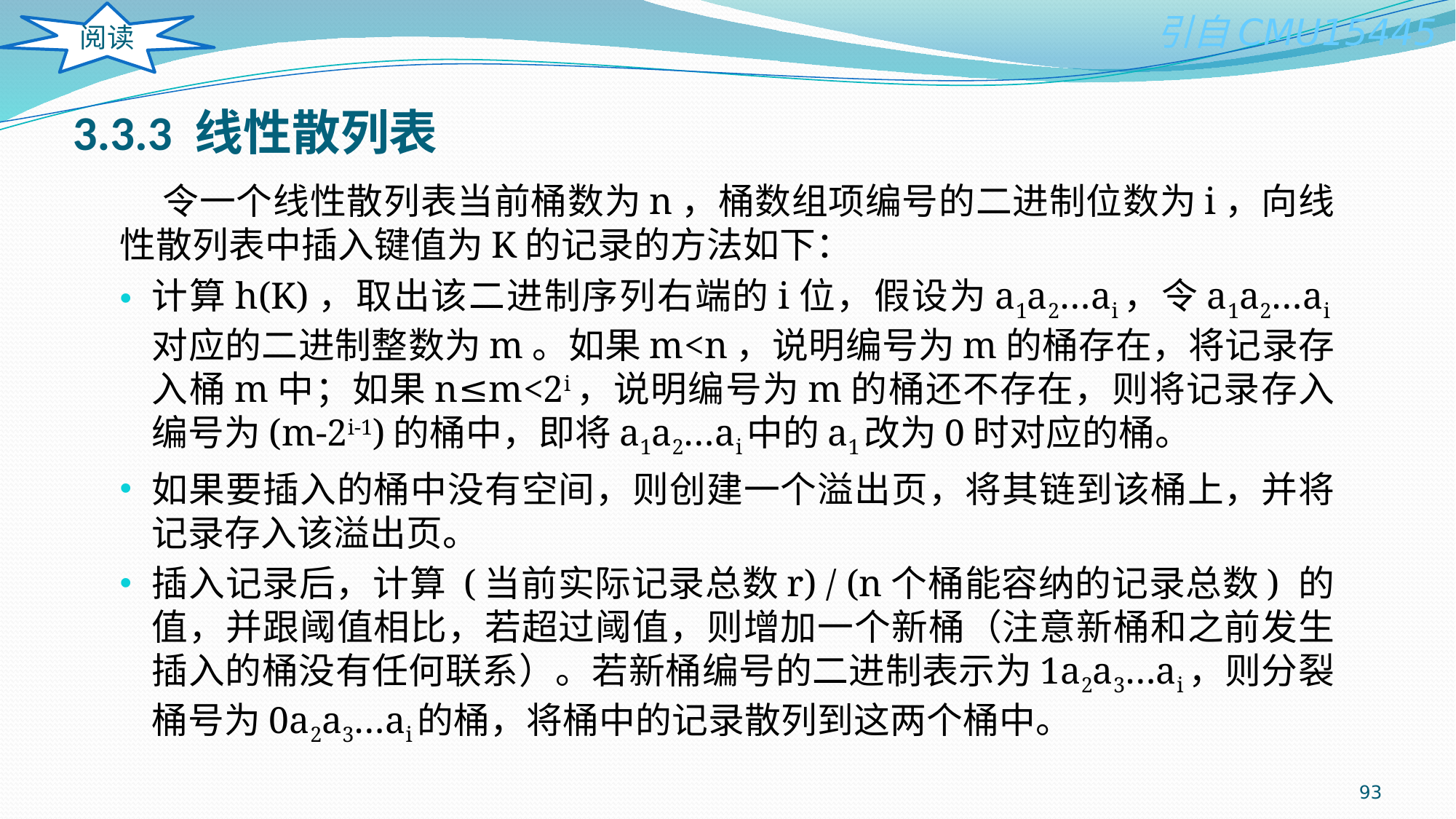

阅读
# 3.3.3 线性散列表
    令一个线性散列表当前桶数为n，桶数组项编号的二进制位数为i，向线性散列表中插入键值为K的记录的方法如下：
计算h(K)，取出该二进制序列右端的i位，假设为a1a2…ai，令a1a2…ai对应的二进制整数为m。如果m<n，说明编号为m的桶存在，将记录存入桶m中；如果n≤m<2i，说明编号为m的桶还不存在，则将记录存入编号为(m-2i-1)的桶中，即将a1a2…ai中的a1改为0时对应的桶。
如果要插入的桶中没有空间，则创建一个溢出页，将其链到该桶上，并将记录存入该溢出页。
插入记录后，计算 (当前实际记录总数r) / (n个桶能容纳的记录总数) 的值，并跟阈值相比，若超过阈值，则增加一个新桶（注意新桶和之前发生插入的桶没有任何联系）。若新桶编号的二进制表示为1a2a3…ai，则分裂桶号为0a2a3…ai的桶，将桶中的记录散列到这两个桶中。
93